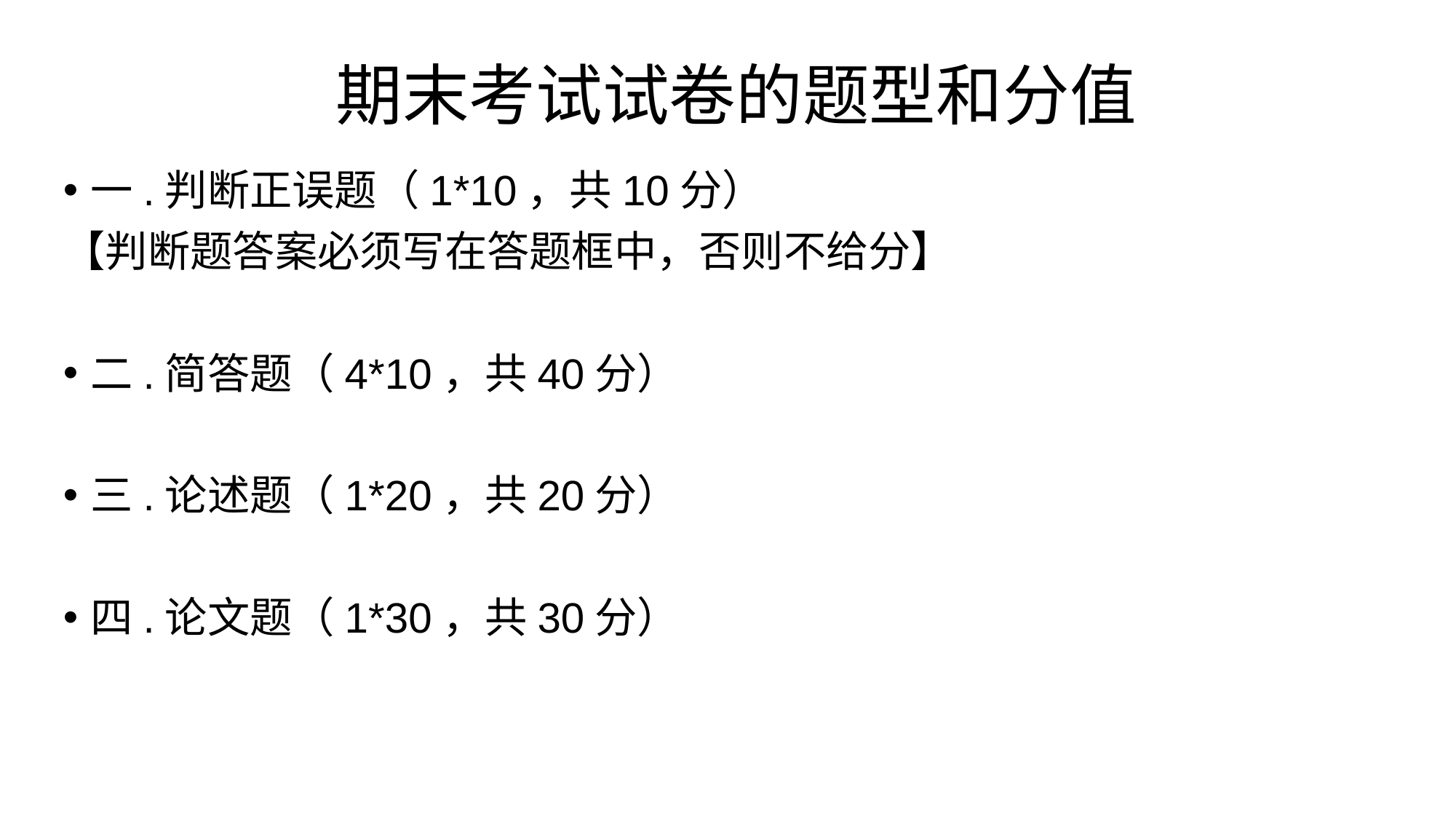

# 期末考试试卷的题型和分值
一.判断正误题（1*10，共10分）
【判断题答案必须写在答题框中，否则不给分】

二.简答题（4*10，共40分）

三.论述题（1*20，共20分）

四.论文题（1*30，共30分）